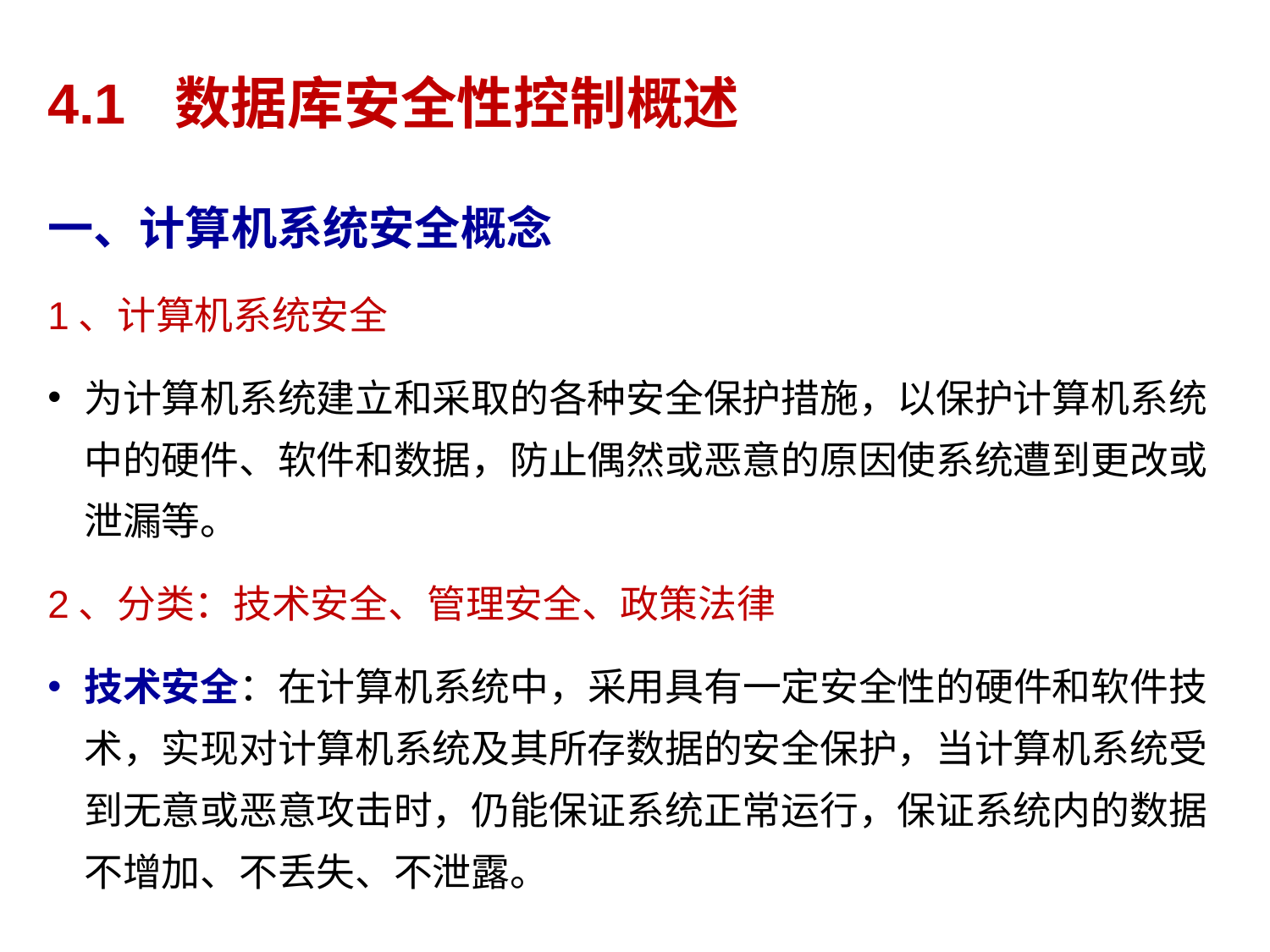

# 4.1	数据库安全性控制概述
一、计算机系统安全概念
1、计算机系统安全
为计算机系统建立和采取的各种安全保护措施，以保护计算机系统中的硬件、软件和数据，防止偶然或恶意的原因使系统遭到更改或泄漏等。
2、分类：技术安全、管理安全、政策法律
技术安全：在计算机系统中，采用具有一定安全性的硬件和软件技术，实现对计算机系统及其所存数据的安全保护，当计算机系统受到无意或恶意攻击时，仍能保证系统正常运行，保证系统内的数据不增加、不丢失、不泄露。